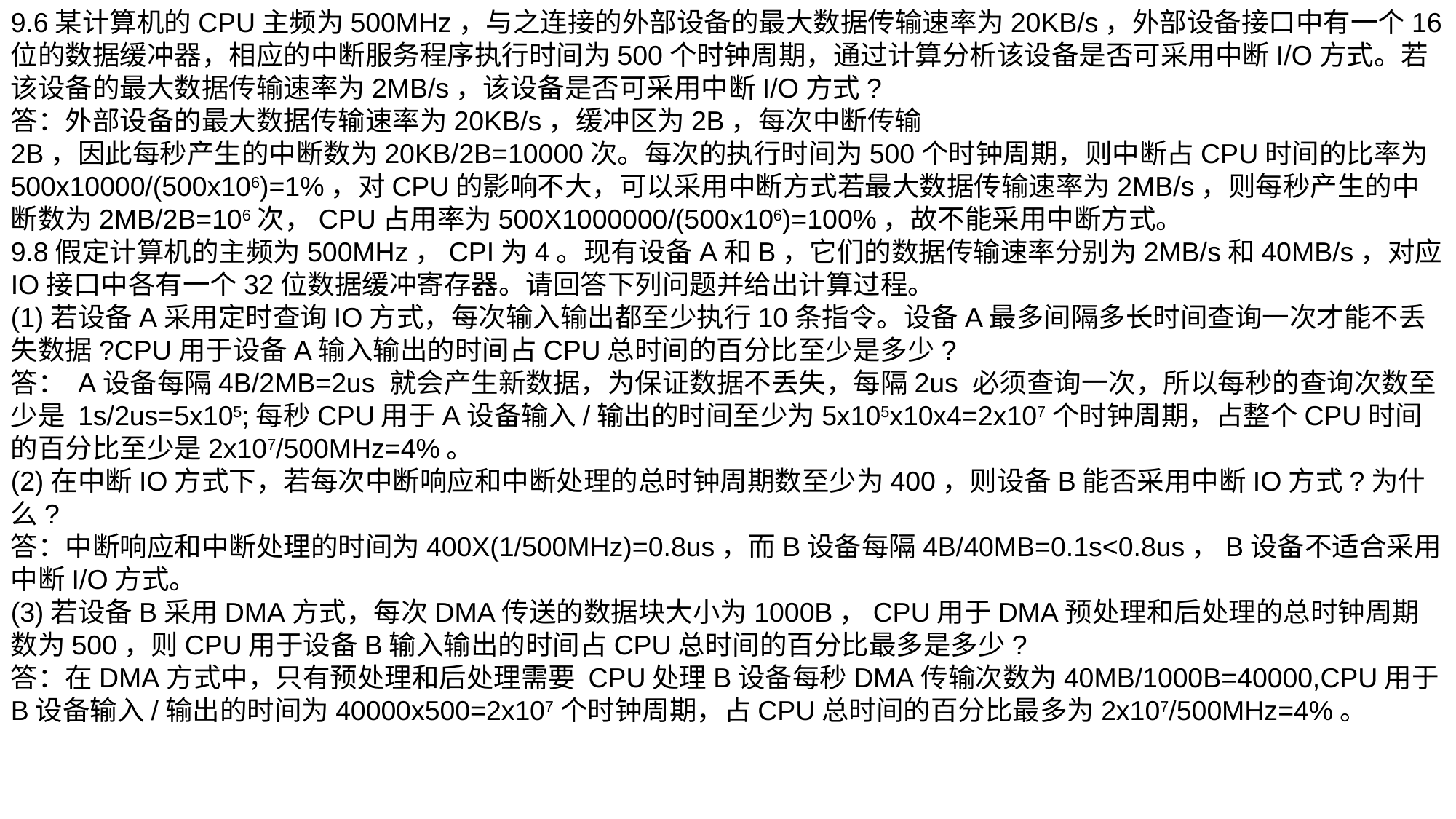

9.6某计算机的CPU主频为500MHz，与之连接的外部设备的最大数据传输速率为20KB/s，外部设备接口中有一个16位的数据缓冲器，相应的中断服务程序执行时间为500个时钟周期，通过计算分析该设备是否可采用中断I/O方式。若该设备的最大数据传输速率为2MB/s，该设备是否可采用中断I/O方式?
答：外部设备的最大数据传输速率为20KB/s，缓冲区为2B，每次中断传输 2B，因此每秒产生的中断数为20KB/2B=10000次。每次的执行时间为500个时钟周期，则中断占CPU时间的比率为500x10000/(500x106)=1%，对CPU的影响不大，可以采用中断方式若最大数据传输速率为2MB/s，则每秒产生的中断数为2MB/2B=106次，CPU占用率为500X1000000/(500x106)=100%，故不能采用中断方式。
9.8假定计算机的主频为500MHz，CPI为4。现有设备A和B，它们的数据传输速率分别为2MB/s和40MB/s，对应IO接口中各有一个32位数据缓冲寄存器。请回答下列问题并给出计算过程。
(1)若设备A采用定时查询IO方式，每次输入输出都至少执行10条指令。设备A最多间隔多长时间查询一次才能不丢失数据?CPU用于设备A输入输出的时间占CPU总时间的百分比至少是多少?
答： A设备每隔4B/2MB=2us 就会产生新数据，为保证数据不丢失，每隔2us 必须查询一次，所以每秒的查询次数至少是 1s/2us=5x105;每秒CPU用于A设备输入/输出的时间至少为5x105x10x4=2x107个时钟周期，占整个CPU时间的百分比至少是2x107/500MHz=4%。
(2)在中断IO方式下，若每次中断响应和中断处理的总时钟周期数至少为400，则设备B能否采用中断IO方式?为什么?
答：中断响应和中断处理的时间为400X(1/500MHz)=0.8us，而B设备每隔4B/40MB=0.1s<0.8us，B设备不适合采用中断I/O方式。
(3)若设备B采用DMA方式，每次DMA传送的数据块大小为1000B，CPU用于DMA预处理和后处理的总时钟周期数为500，则CPU用于设备B输入输出的时间占CPU总时间的百分比最多是多少?
答：在DMA方式中，只有预处理和后处理需要 CPU处理B设备每秒DMA传输次数为40MB/1000B=40000,CPU用于B设备输入/输出的时间为40000x500=2x107个时钟周期，占CPU总时间的百分比最多为2x107/500MHz=4%。